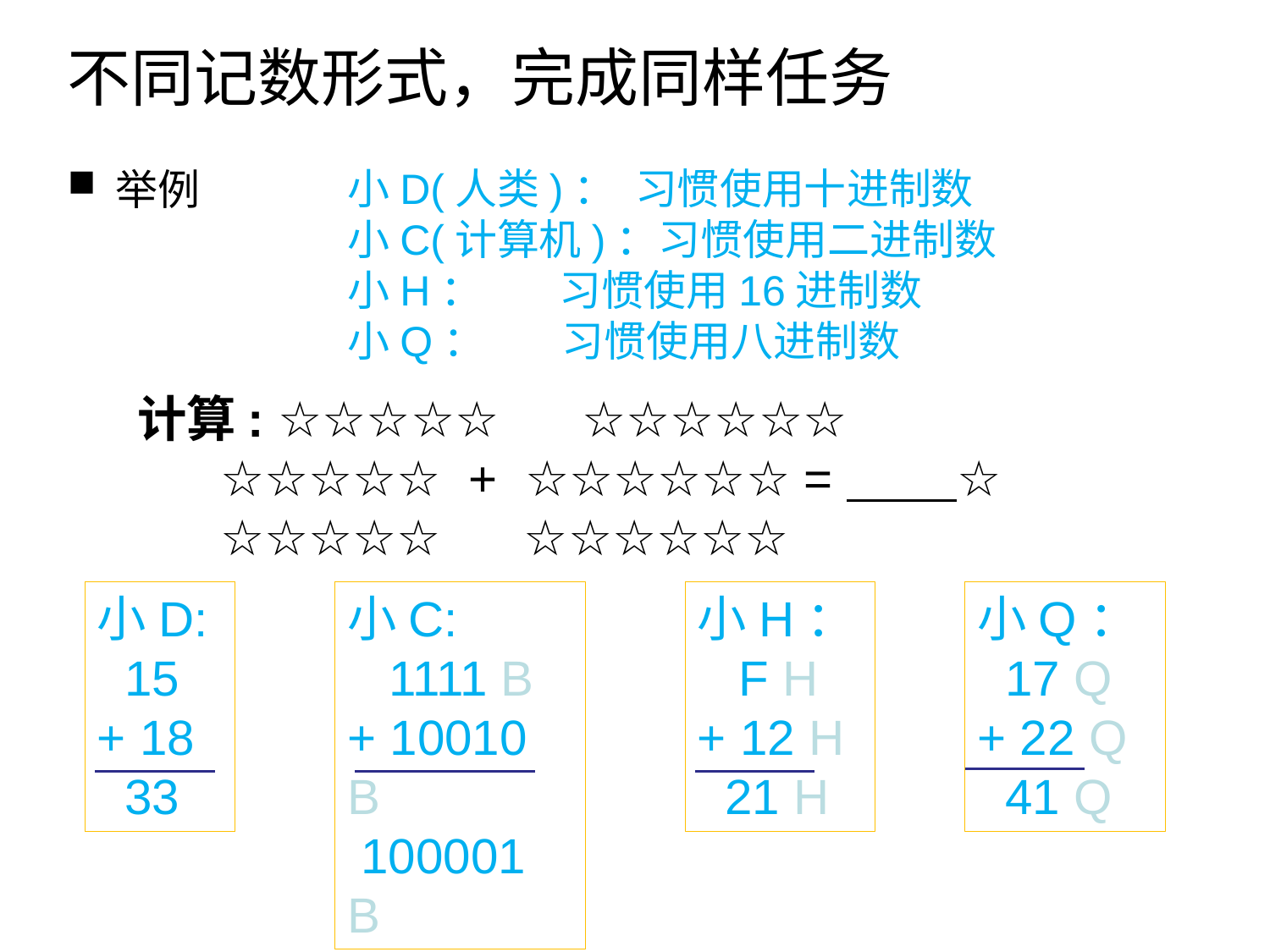

# 不同记数形式，完成同样任务
举例
小D(人类)：  习惯使用十进制数
小C(计算机)：习惯使用二进制数
小H：        习惯使用16进制数
小Q：        习惯使用八进制数
计算: ☆☆☆☆☆      ☆☆☆☆☆☆
      ☆☆☆☆☆  +  ☆☆☆☆☆☆ =         ☆
      ☆☆☆☆☆      ☆☆☆☆☆☆
小D:
  15
+ 18
  33
小C:
   1111 B
+ 10010 B
 100001 B
小H：
   F H
+ 12 H
  21 H
小Q：
  17 Q
+ 22 Q
  41 Q